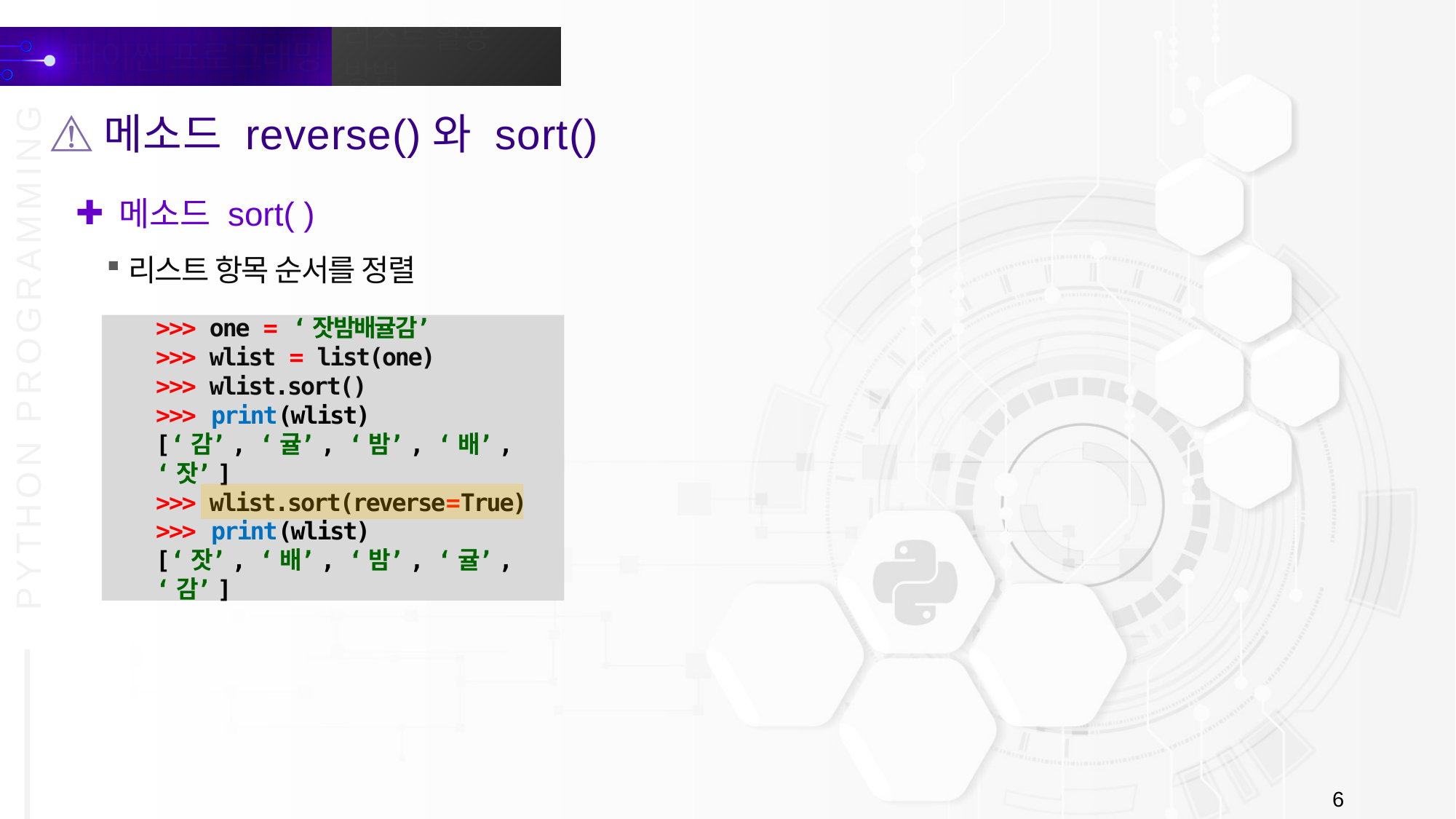

메소드 reverse()와 sort()
메소드 sort( )
리스트 항목 순서를 정렬
>>> one = ‘잣밤배귤감’
>>> wlist = list(one)
>>> wlist.sort()
>>> print(wlist)
[‘감’, ‘귤’, ‘밤’, ‘배’, ‘잣’]
>>> wlist.sort(reverse=True)
>>> print(wlist)
[‘잣’, ‘배’, ‘밤’, ‘귤’, ‘감’]

6